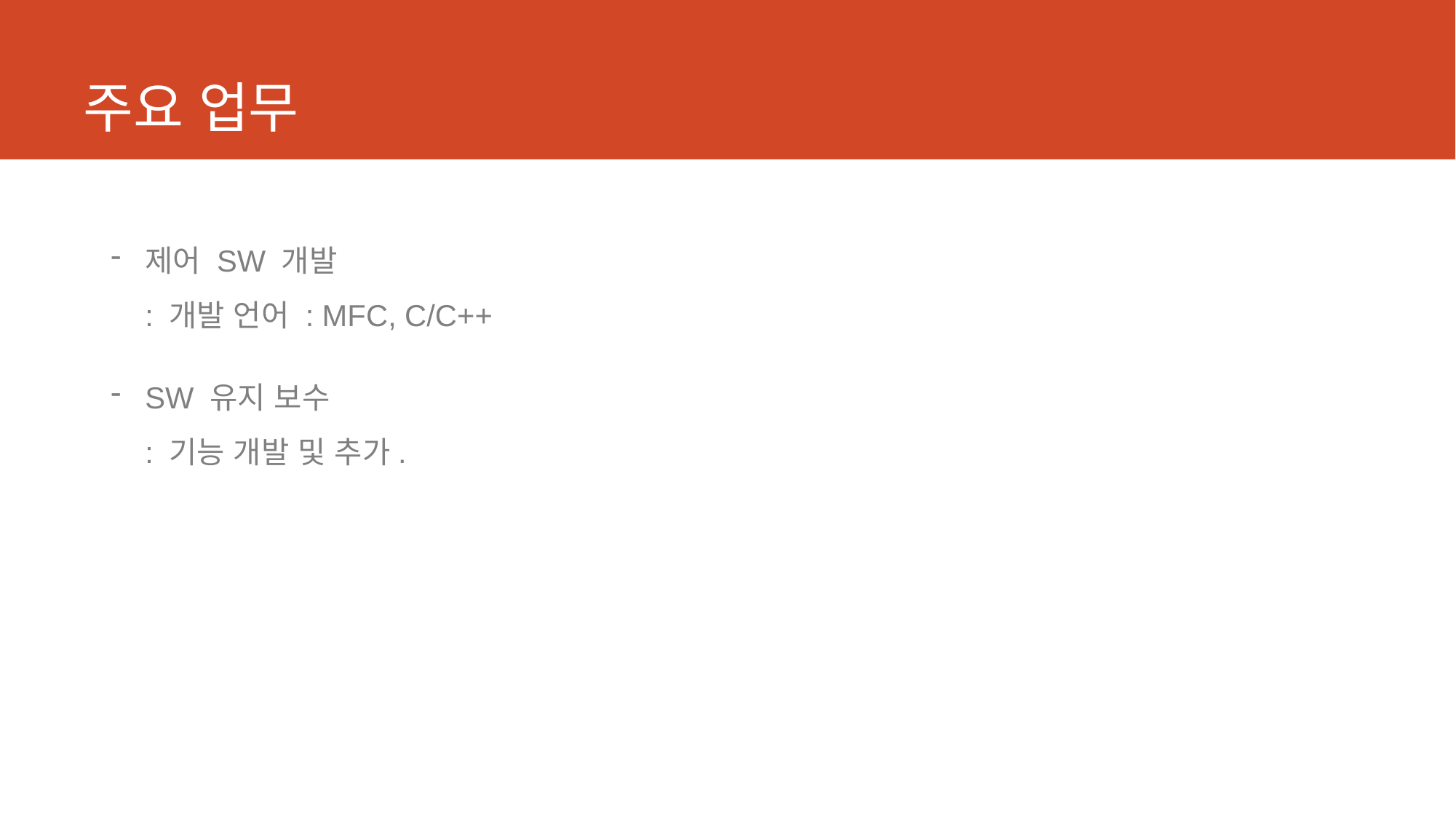

# 주요 업무
제어 SW 개발
: 개발 언어 : MFC, C/C++
SW 유지 보수
: 기능 개발 및 추가.